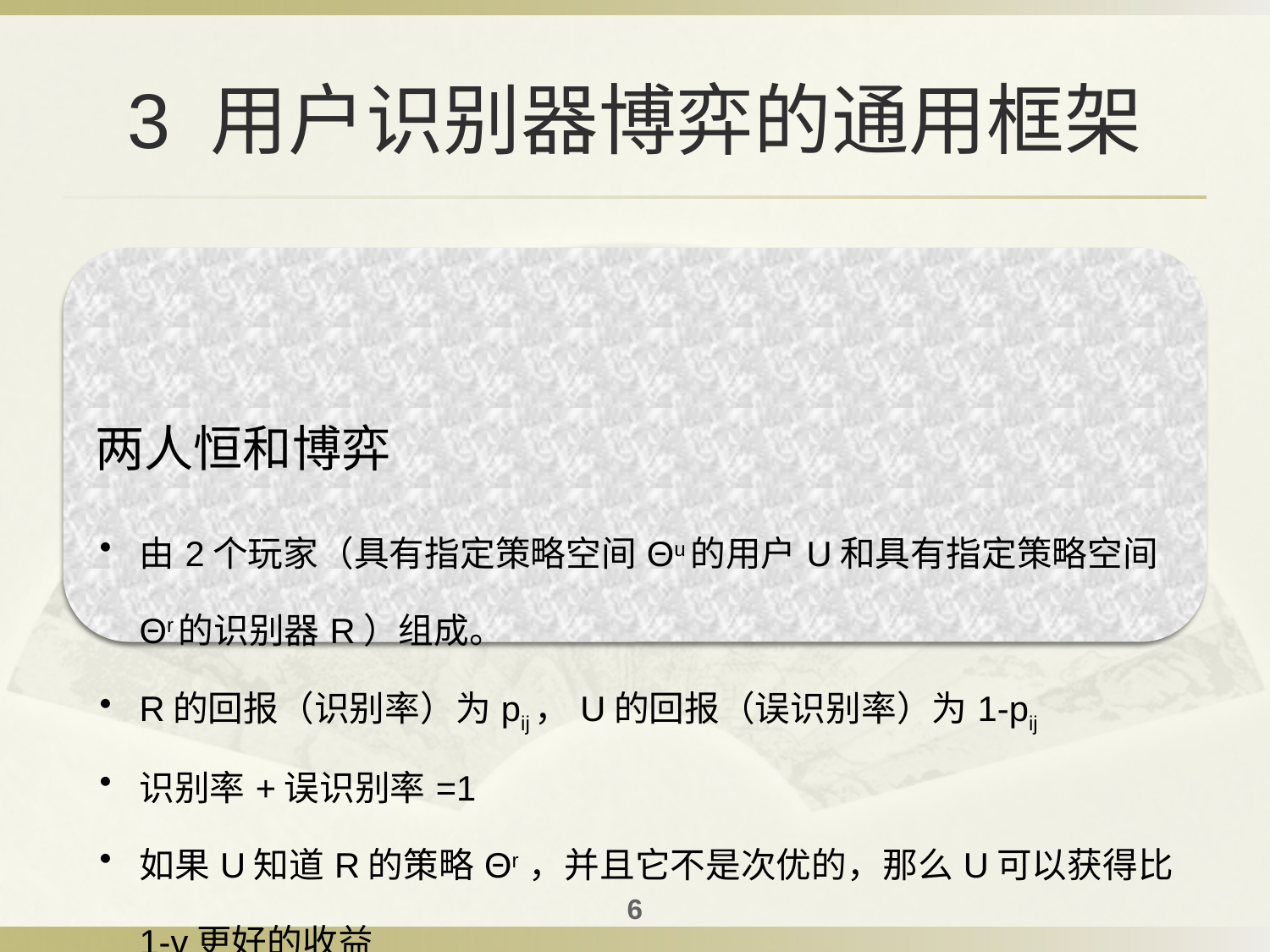

# 3 用户识别器博弈的通用框架
两人恒和博弈
由2个玩家（具有指定策略空间Θu的用户U和具有指定策略空间Θr的识别器R）组成。
R的回报（识别率）为pij，U的回报（误识别率）为1-pij
识别率+误识别率=1
6